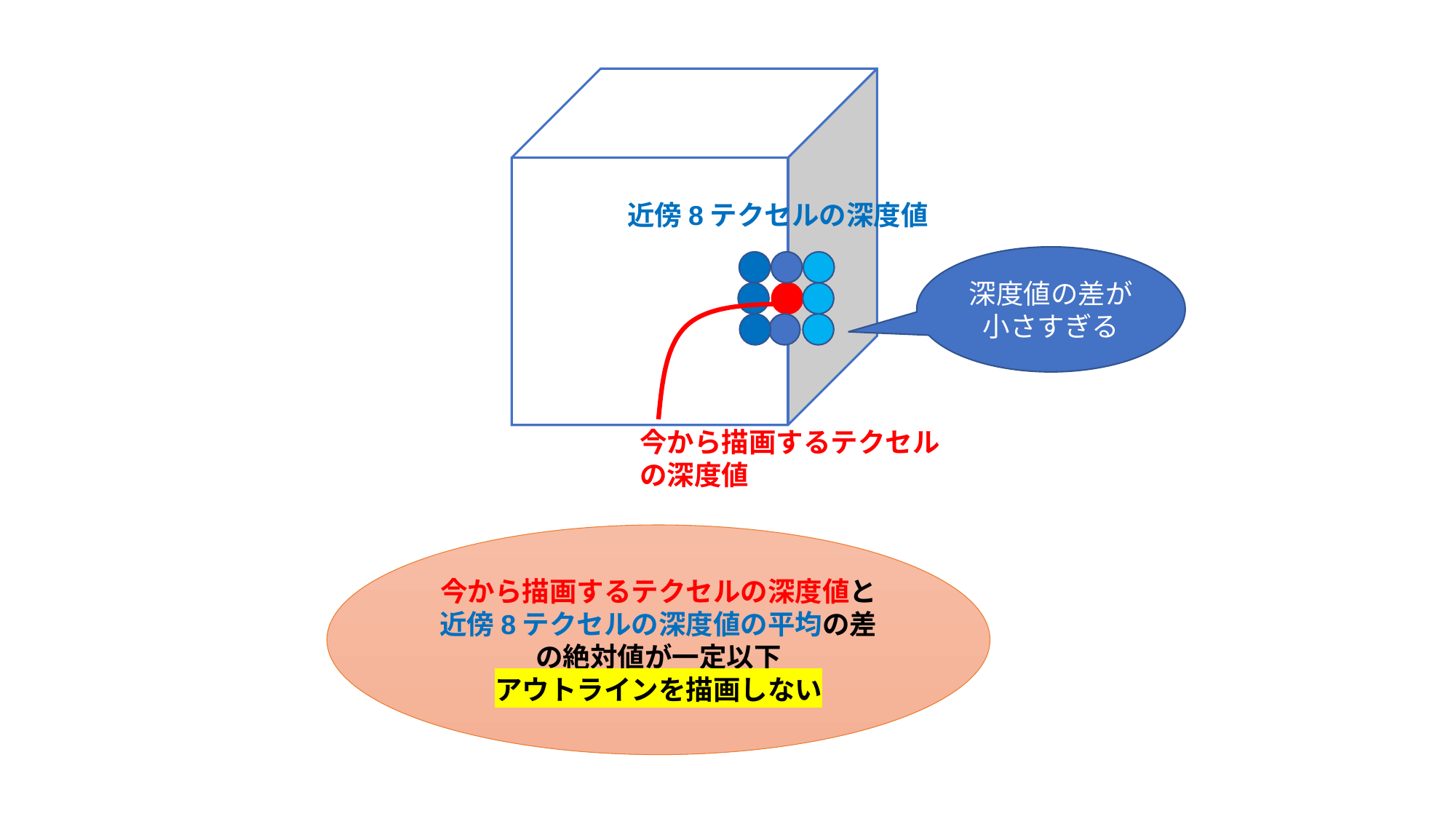

近傍8テクセルの深度値
深度値の差が小さすぎる

今から描画するテクセルの深度値
今から描画するテクセルの深度値と近傍8テクセルの深度値の平均の差の絶対値が一定以下
アウトラインを描画しない